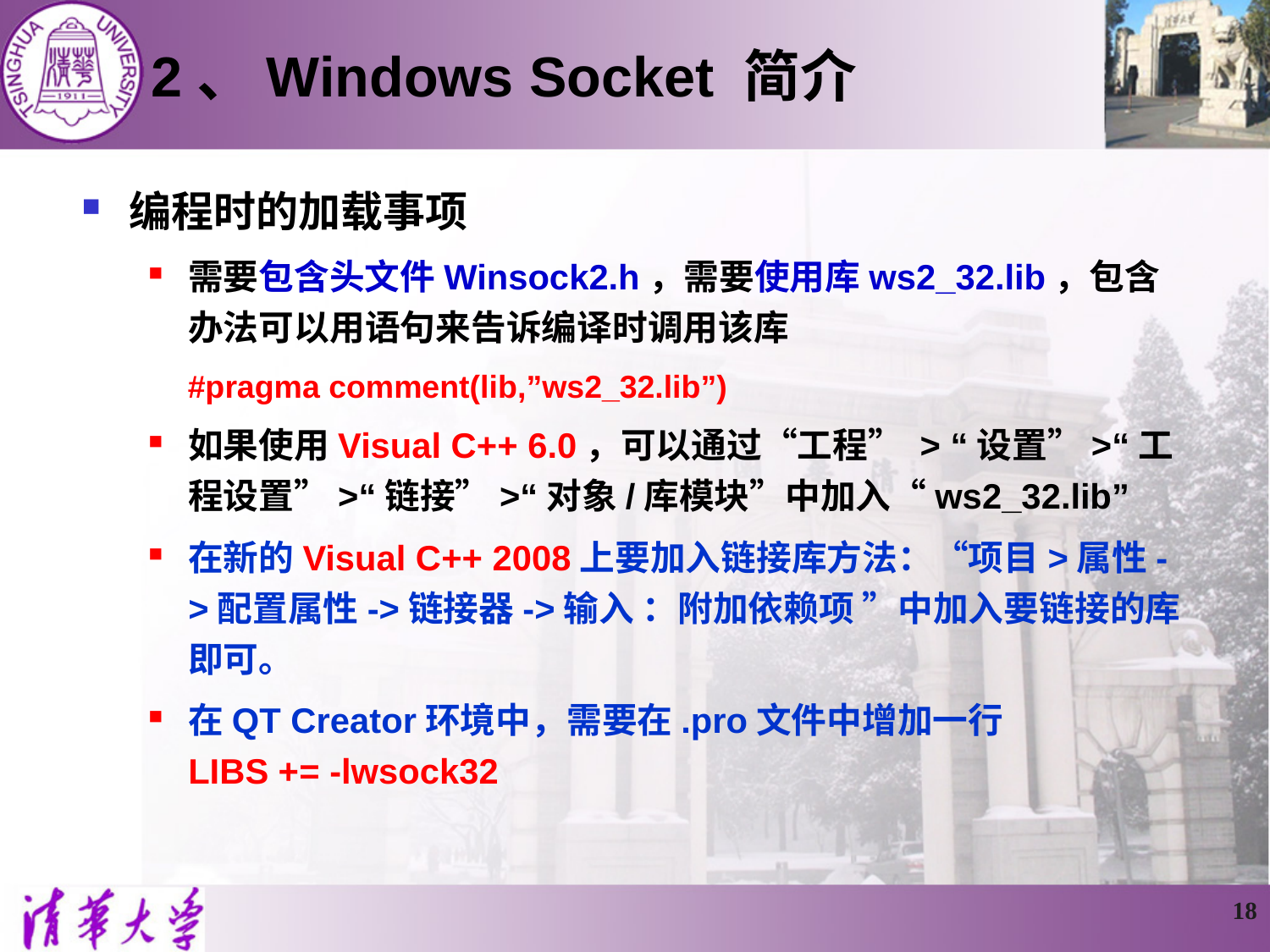

2、Windows Socket 简介
编程时的加载事项
需要包含头文件Winsock2.h，需要使用库ws2_32.lib，包含办法可以用语句来告诉编译时调用该库
　#pragma comment(lib,”ws2_32.lib”)
如果使用Visual C++ 6.0，可以通过“工程” > “设置”>“工程设置”>“链接”>“对象/库模块”中加入“ws2_32.lib”
在新的Visual C++ 2008上要加入链接库方法：“项目>属性->配置属性->链接器->输入 ：附加依赖项 ”中加入要链接的库即可。
在QT Creator环境中，需要在.pro文件中增加一行
LIBS += -lwsock32
18